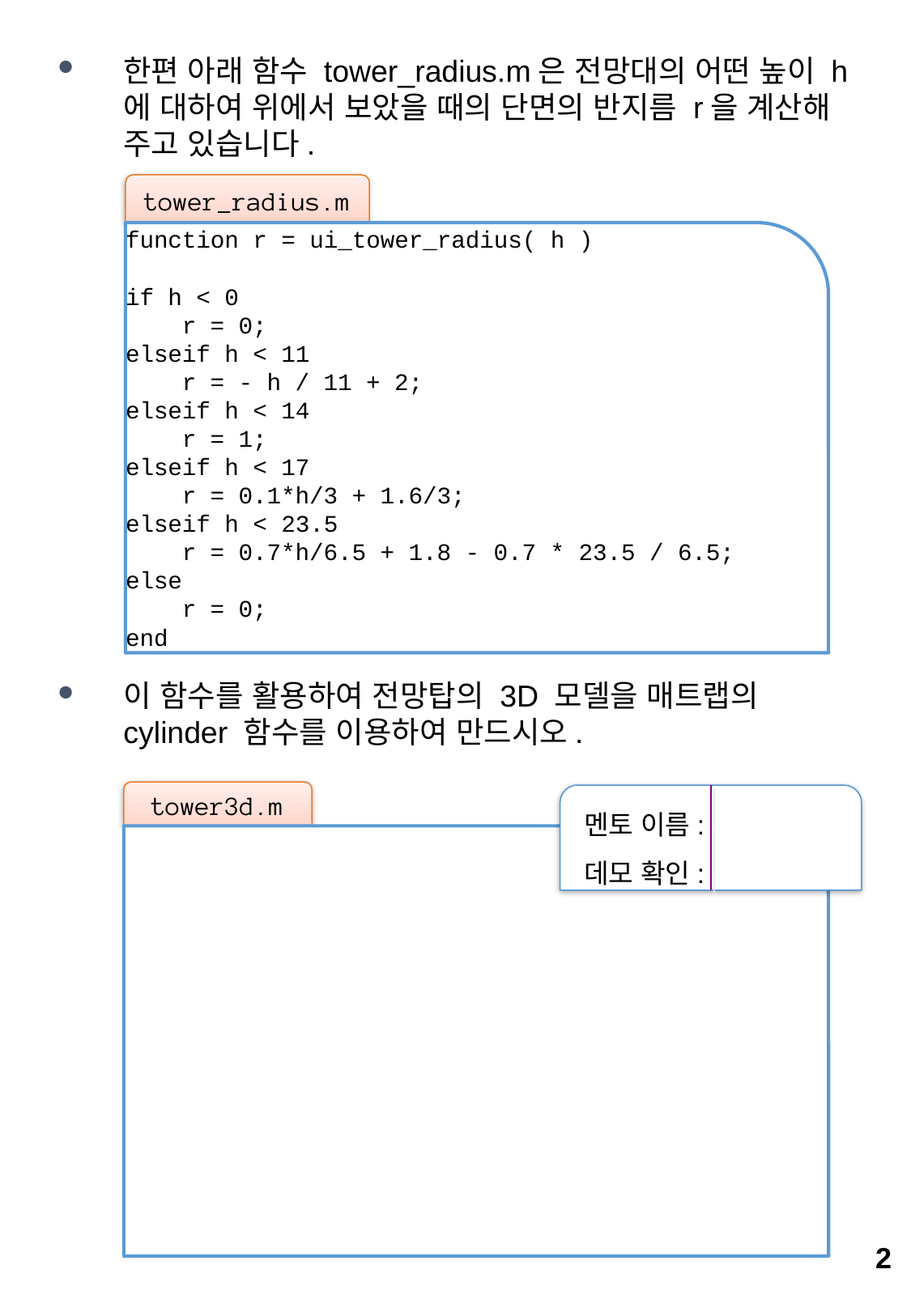

한편 아래 함수 tower_radius.m은 전망대의 어떤 높이 h에 대하여 위에서 보았을 때의 단면의 반지름 r을 계산해 주고 있습니다.

이 함수를 활용하여 전망탑의 3D 모델을 매트랩의 cylinder 함수를 이용하여 만드시오.
tower_radius.m
function r = ui_tower_radius( h )

if h < 0
    r = 0;
elseif h < 11
    r = - h / 11 + 2;
elseif h < 14
    r = 1;
elseif h < 17
    r = 0.1*h/3 + 1.6/3;
elseif h < 23.5
    r = 0.7*h/6.5 + 1.8 - 0.7 * 23.5 / 6.5;
else
    r = 0;
end
tower3d.m

멘토 이름:
데모 확인:
2